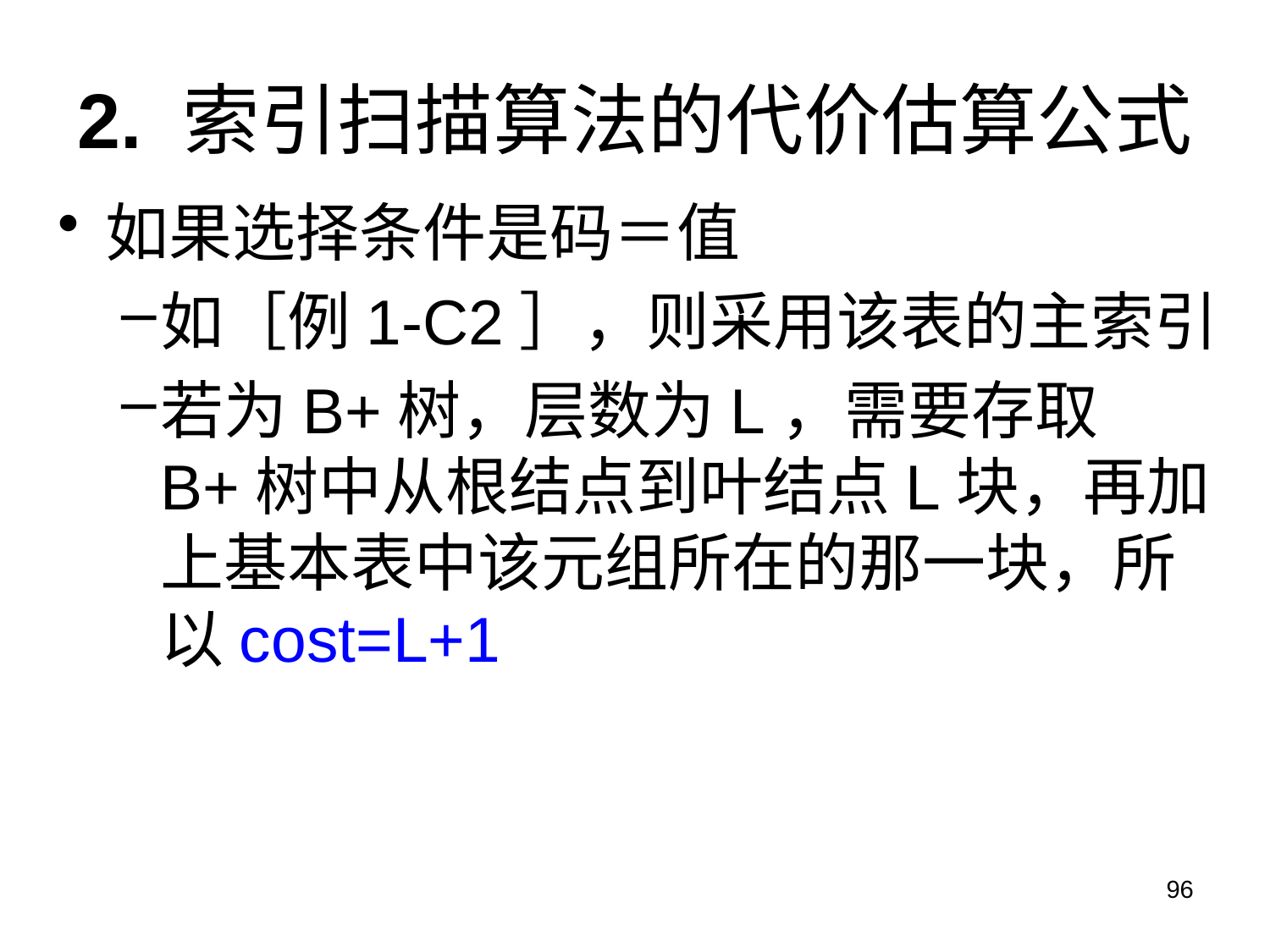

# 2. 索引扫描算法的代价估算公式
如果选择条件是码＝值
如［例1-C2］，则采用该表的主索引
若为B+树，层数为L，需要存取B+树中从根结点到叶结点L块，再加上基本表中该元组所在的那一块，所以cost=L+1
96